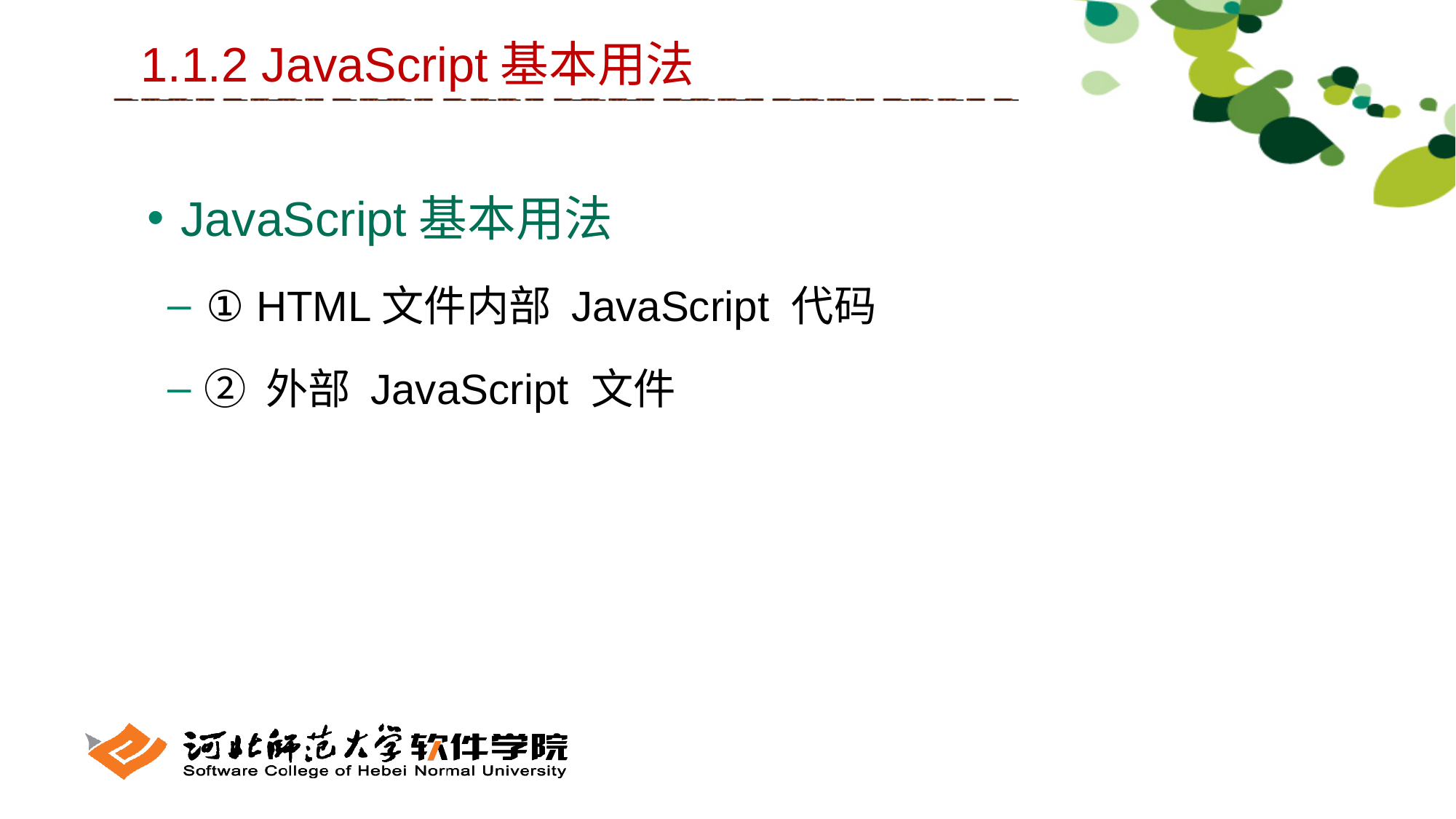

1.1.2 JavaScript基本用法

 JavaScript基本用法
 ① HTML文件内部 JavaScript 代码
 ② 外部 JavaScript 文件